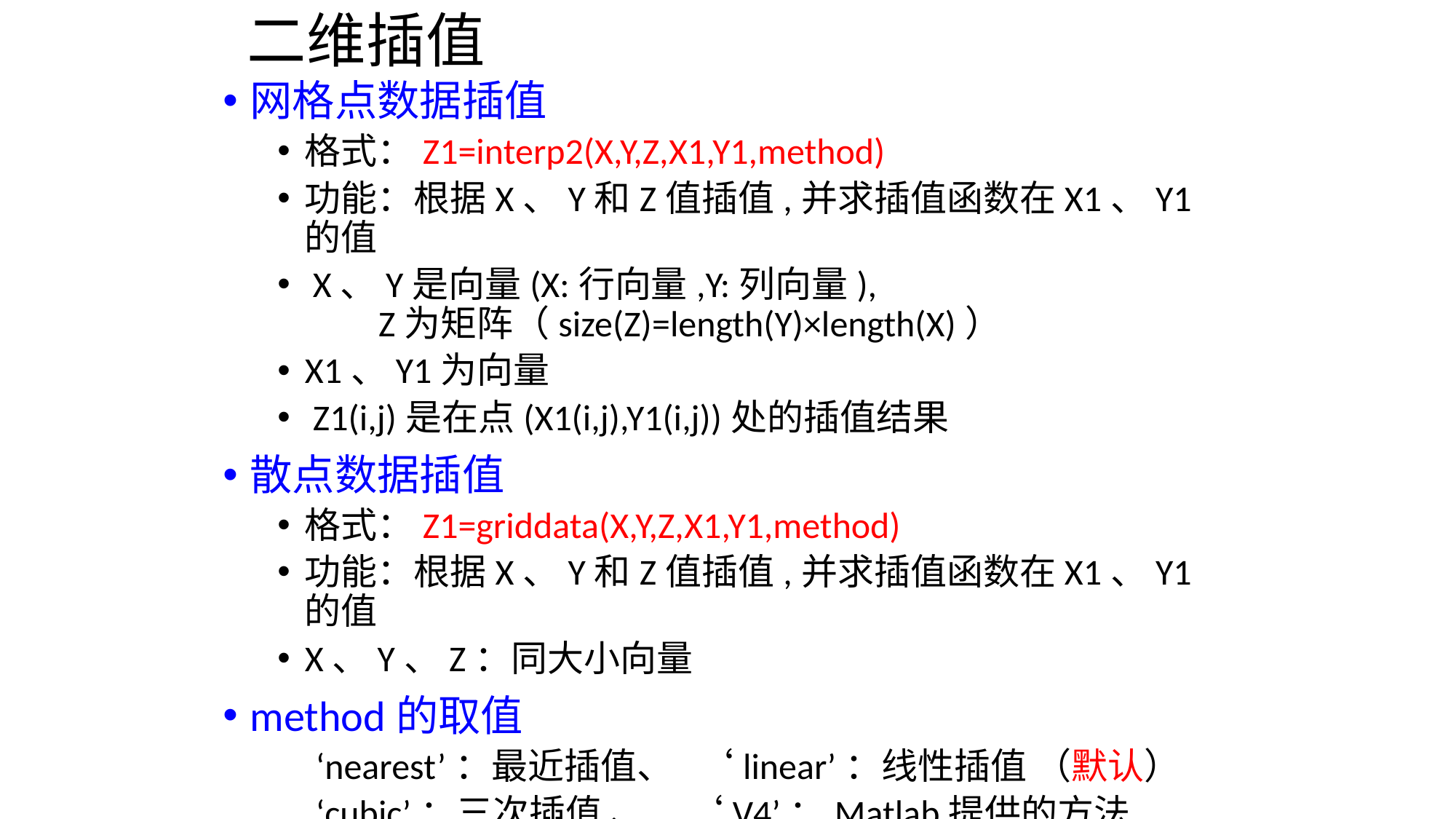

# 二维插值
网格点数据插值
格式：Z1=interp2(X,Y,Z,X1,Y1,method)
功能：根据X、Y和Z值插值,并求插值函数在X1、Y1的值
 X、Y是向量(X:行向量,Y:列向量),
         Z为矩阵（size(Z)=length(Y)×length(X)）
X1、Y1为向量
 Z1(i,j)是在点(X1(i,j),Y1(i,j))处的插值结果
散点数据插值
格式：Z1=griddata(X,Y,Z,X1,Y1,method)
功能：根据X、Y和Z值插值,并求插值函数在X1、Y1的值
X、Y、Z：同大小向量
method的取值
      ‘nearest’：最近插值、   ‘linear’：线性插值 （默认）
      ‘cubic’：三次插值 、     ‘V4’：Matlab提供的方法